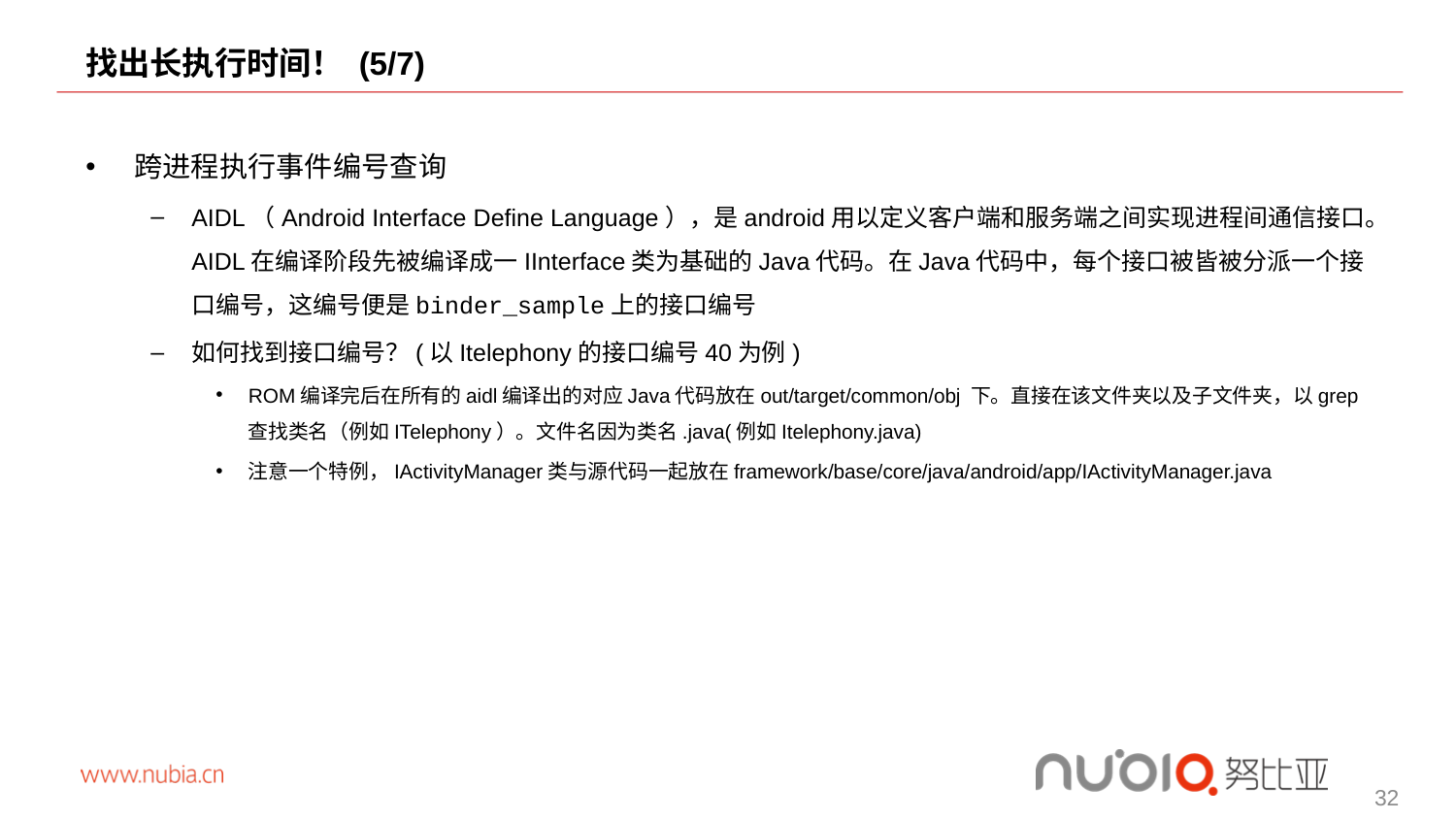

# 找出长执行时间！ (5/7)
跨进程执行事件编号查询
AIDL（Android Interface Define Language），是android用以定义客户端和服务端之间实现进程间通信接口。AIDL在编译阶段先被编译成一IInterface类为基础的Java代码。在Java代码中，每个接口被皆被分派一个接口编号，这编号便是binder_sample上的接口编号
如何找到接口编号？(以Itelephony的接口编号40为例)
ROM编译完后在所有的aidl编译出的对应Java代码放在out/target/common/obj 下。直接在该文件夹以及子文件夹，以grep查找类名（例如ITelephony）。文件名因为类名.java(例如Itelephony.java)
注意一个特例，IActivityManager类与源代码一起放在framework/base/core/java/android/app/IActivityManager.java

32